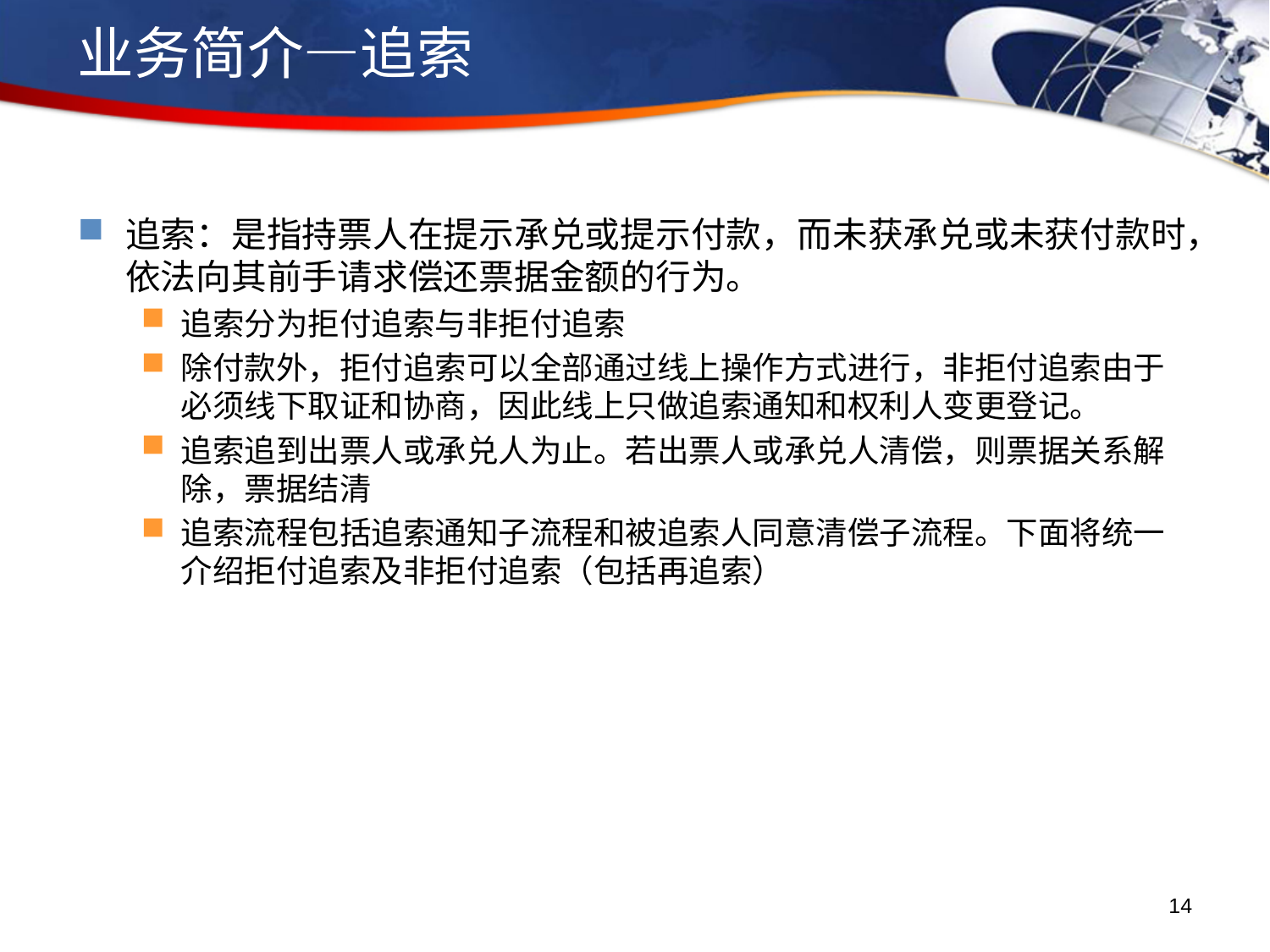

# 业务简介—追索
追索：是指持票人在提示承兑或提示付款，而未获承兑或未获付款时，依法向其前手请求偿还票据金额的行为。
追索分为拒付追索与非拒付追索
除付款外，拒付追索可以全部通过线上操作方式进行，非拒付追索由于必须线下取证和协商，因此线上只做追索通知和权利人变更登记。
追索追到出票人或承兑人为止。若出票人或承兑人清偿，则票据关系解除，票据结清
追索流程包括追索通知子流程和被追索人同意清偿子流程。下面将统一介绍拒付追索及非拒付追索（包括再追索）

14